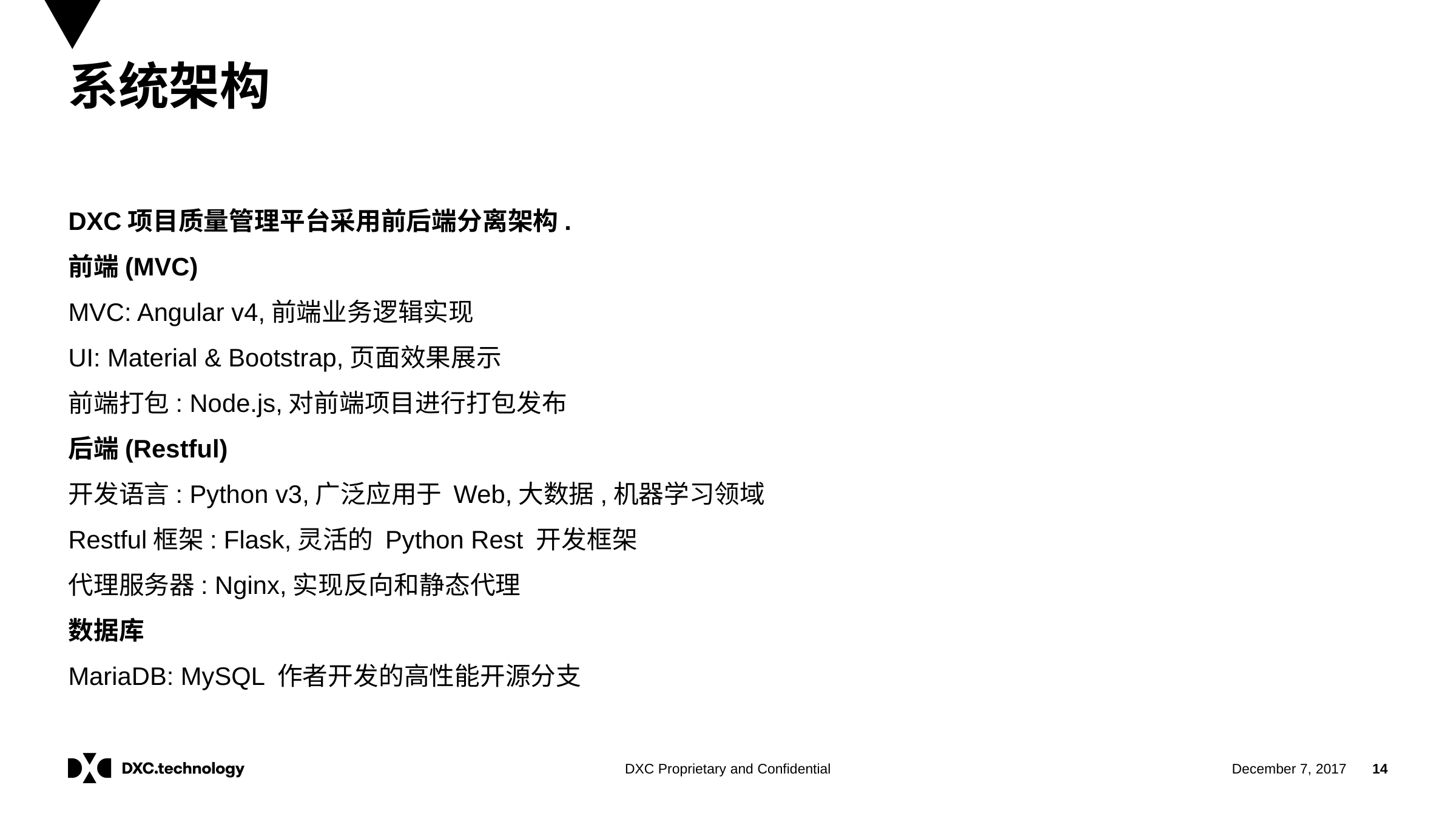

# 系统架构
DXC项目质量管理平台采用前后端分离架构.
前端(MVC)
MVC: Angular v4,前端业务逻辑实现
UI: Material & Bootstrap,页面效果展示
前端打包: Node.js,对前端项目进行打包发布
后端(Restful)
开发语言: Python v3,广泛应用于 Web,大数据,机器学习领域
Restful框架: Flask,灵活的 Python Rest 开发框架
代理服务器: Nginx,实现反向和静态代理
数据库
MariaDB: MySQL 作者开发的高性能开源分支